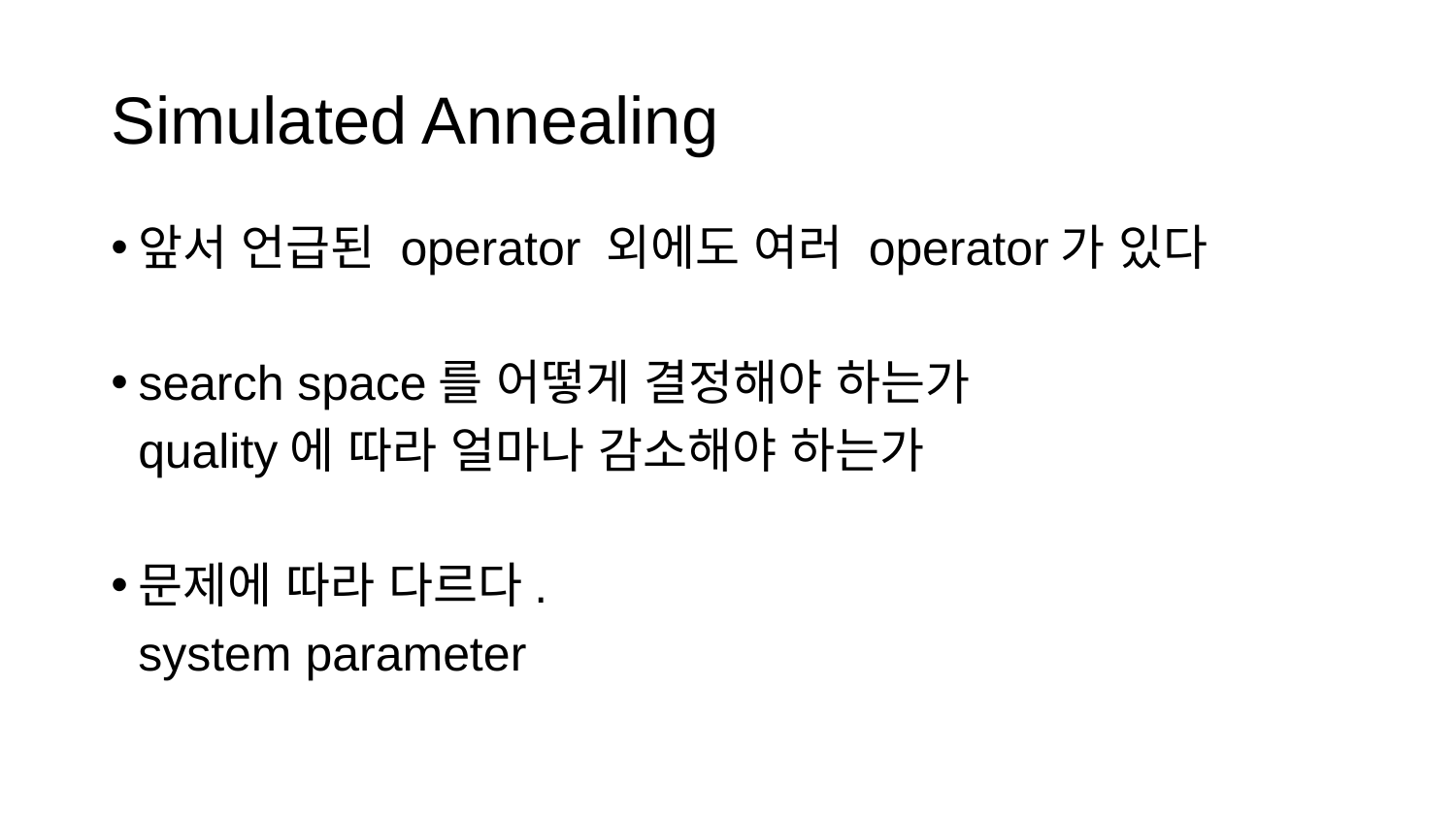

# Simulated Annealing
앞서 언급된 operator 외에도 여러 operator가 있다

search space를 어떻게 결정해야 하는가
  quality에 따라 얼마나 감소해야 하는가

문제에 따라 다르다.
  system parameter